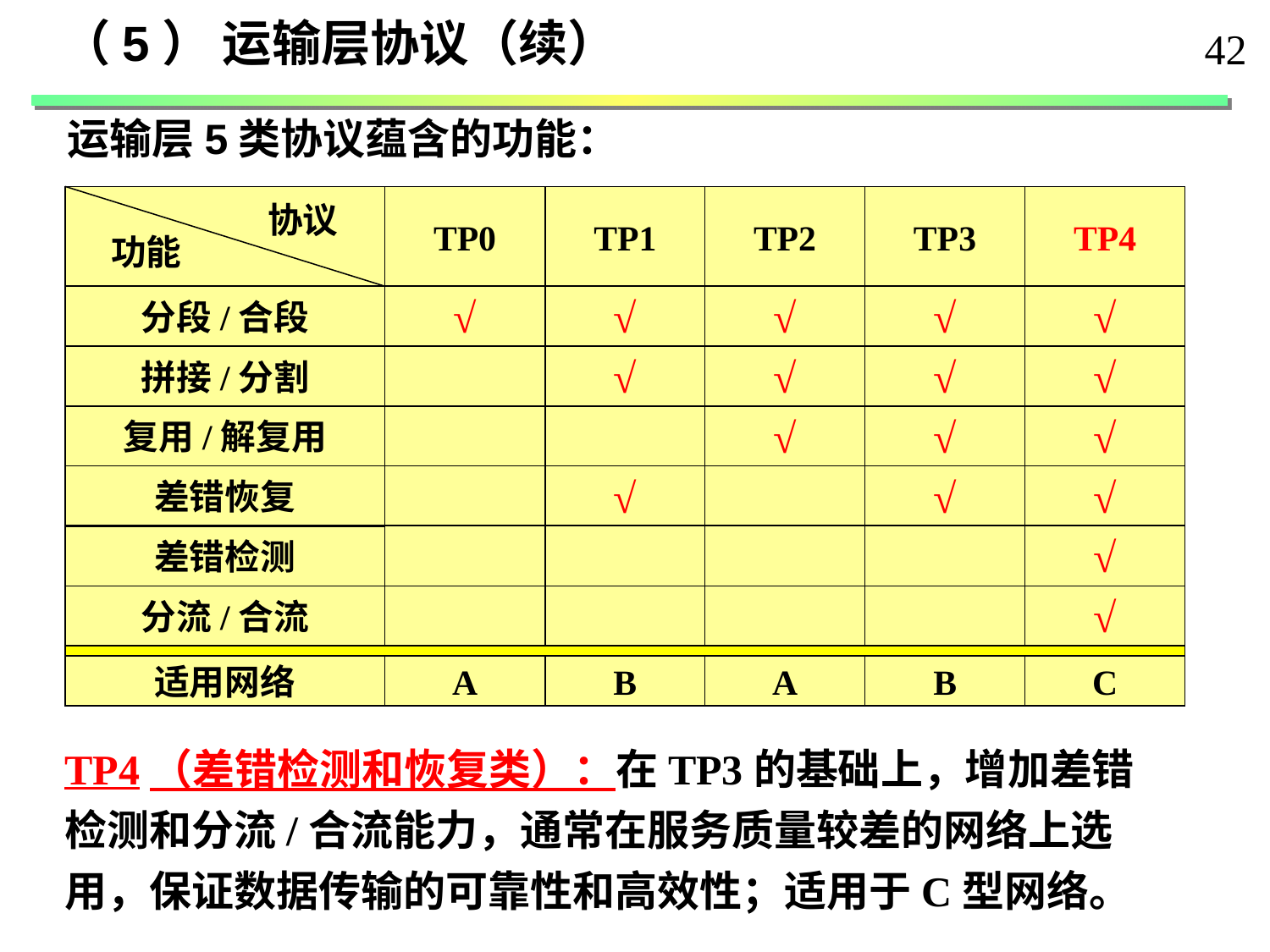

（5） 运输层协议（续）
42

运输层5类协议蕴含的功能：

TP0
TP1
TP2
TP3
TP4
协议
功能
分段/合段
√
√
√
√
√
拼接/分割

√
√
√
√
复用/解复用

√
√
√
差错恢复

√

√

√

√
差错检测
分流/合流

√

适用网络
A
B
A
B
C
TP4（差错检测和恢复类）：在TP3的基础上，增加差错检测和分流/合流能力，通常在服务质量较差的网络上选用，保证数据传输的可靠性和高效性；适用于C型网络。